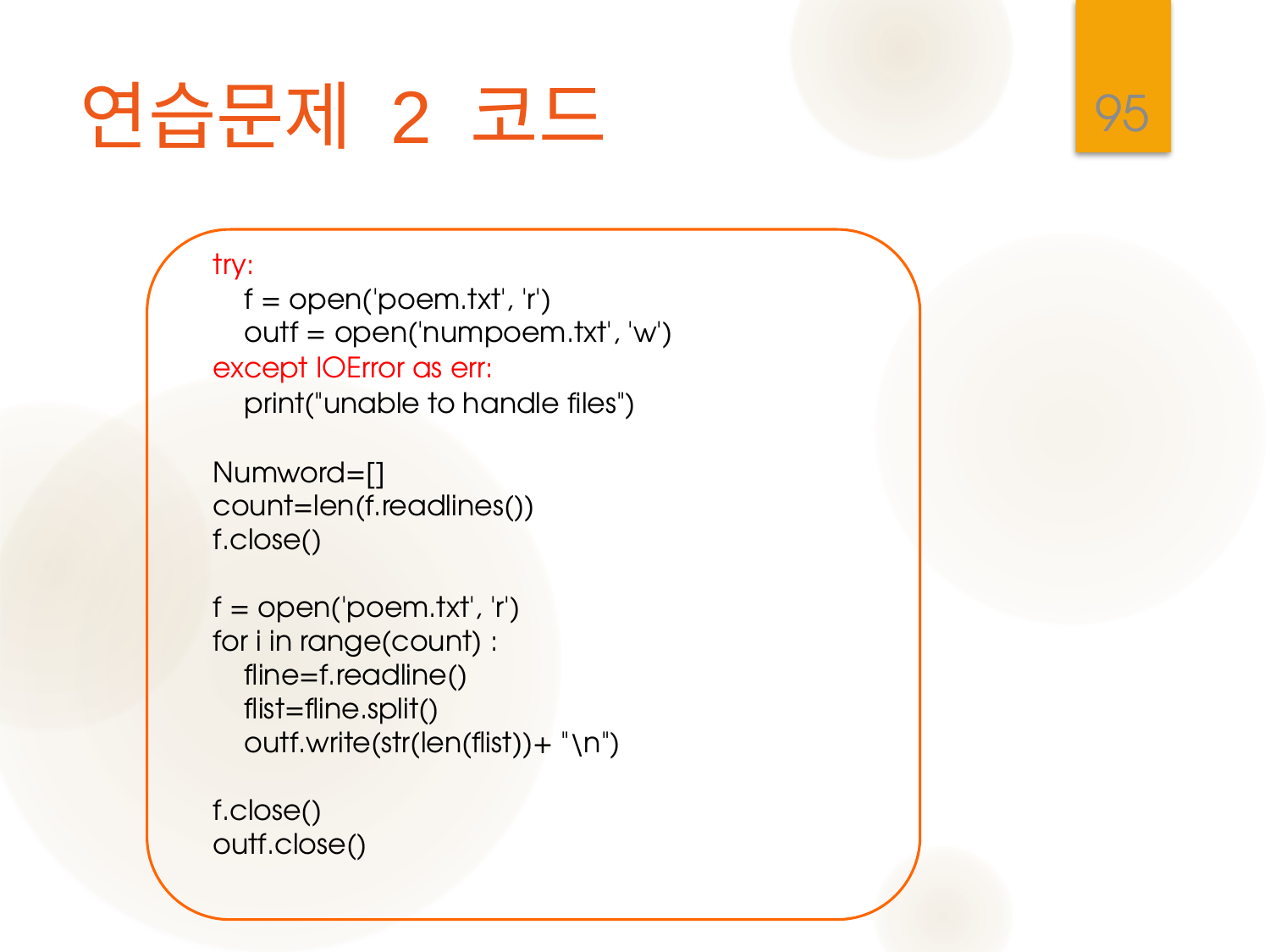

95
# 연습문제 2 코드

try:
    f = open('poem.txt', 'r')
    outf = open('numpoem.txt', 'w')
except IOError as err:
    print("unable to handle files")

Numword=[]
count=len(f.readlines())
f.close()

f = open('poem.txt', 'r')
for i in range(count) :
    fline=f.readline()
    flist=fline.split()
    outf.write(str(len(flist))+ "\n")

f.close()
outf.close()